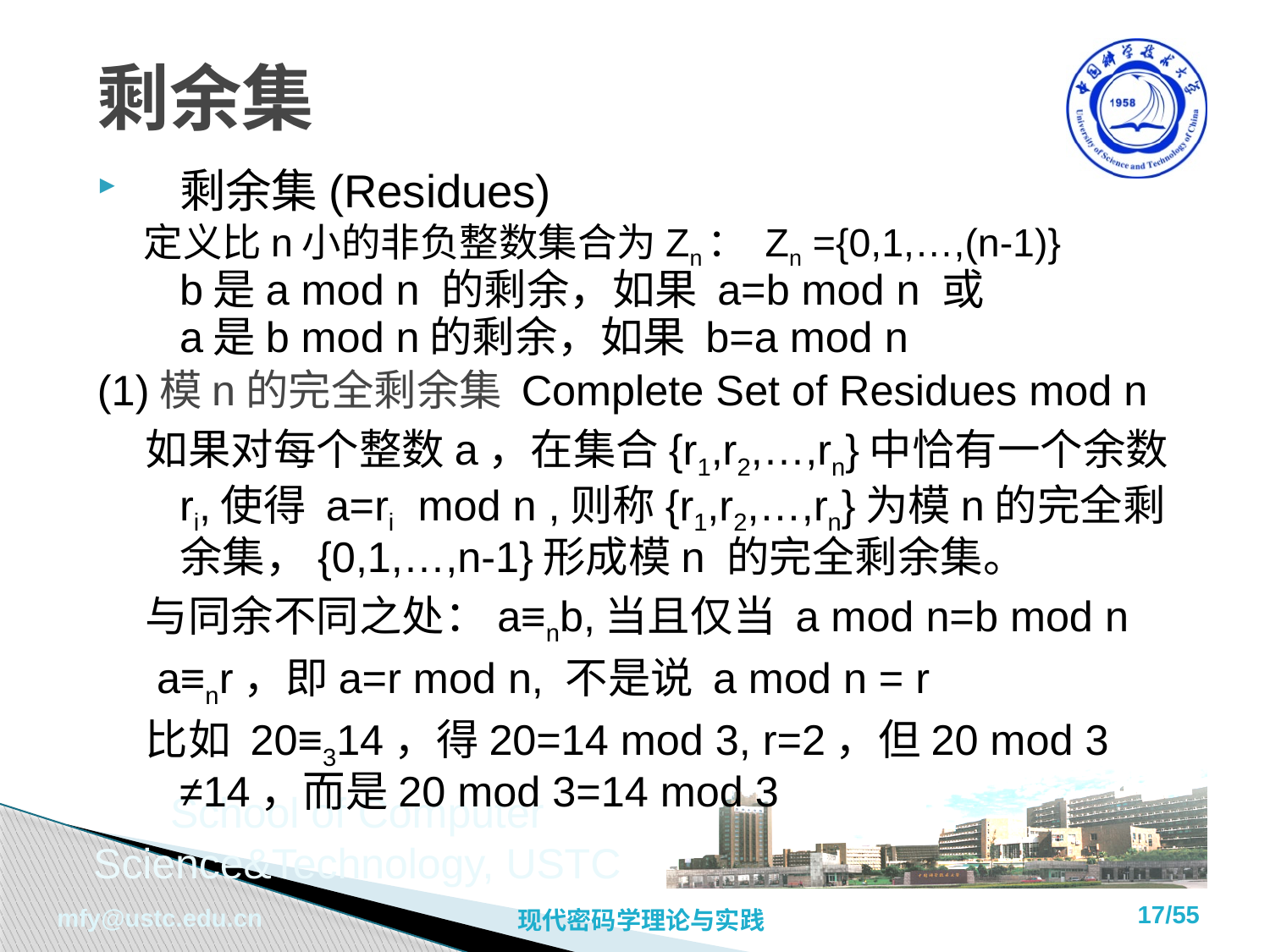

# 剩余集
剩余集(Residues)
定义比n小的非负整数集合为Zn： Zn ={0,1,…,(n-1)}
	b是a mod n 的剩余，如果 a=b mod n 或
	a是b mod n的剩余，如果 b=a mod n
(1)模n的完全剩余集 Complete Set of Residues mod n
    如果对每个整数a，在集合{r1,r2,…,rn}中恰有一个余数ri,使得 a=ri  mod n ,则称{r1,r2,…,rn}为模n的完全剩余集，{0,1,…,n-1}形成模n 的完全剩余集。
    与同余不同之处：a≡nb,当且仅当 a mod n=b mod n
     a≡nr，即a=r mod n, 不是说 a mod n = r
    比如 20≡314，得20=14 mod 3, r=2，但20 mod 3 ≠14，而是20 mod 3=14 mod 3